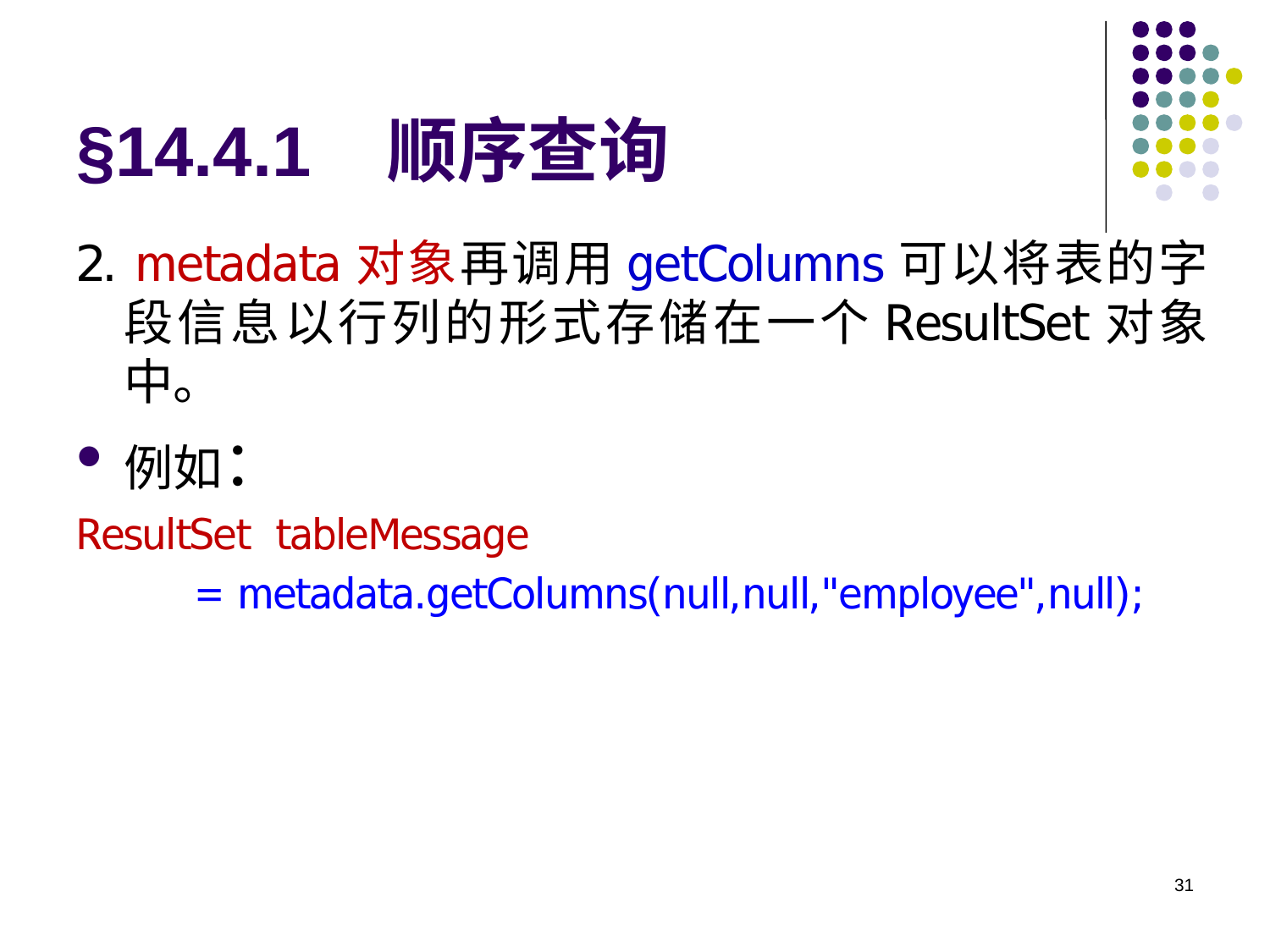

# §14.4.1   顺序查询
2. metadata对象再调用getColumns可以将表的字段信息以行列的形式存储在一个ResultSet对象中。
例如：
ResultSet  tableMessage
         = metadata.getColumns(null,null,"employee",null);

31